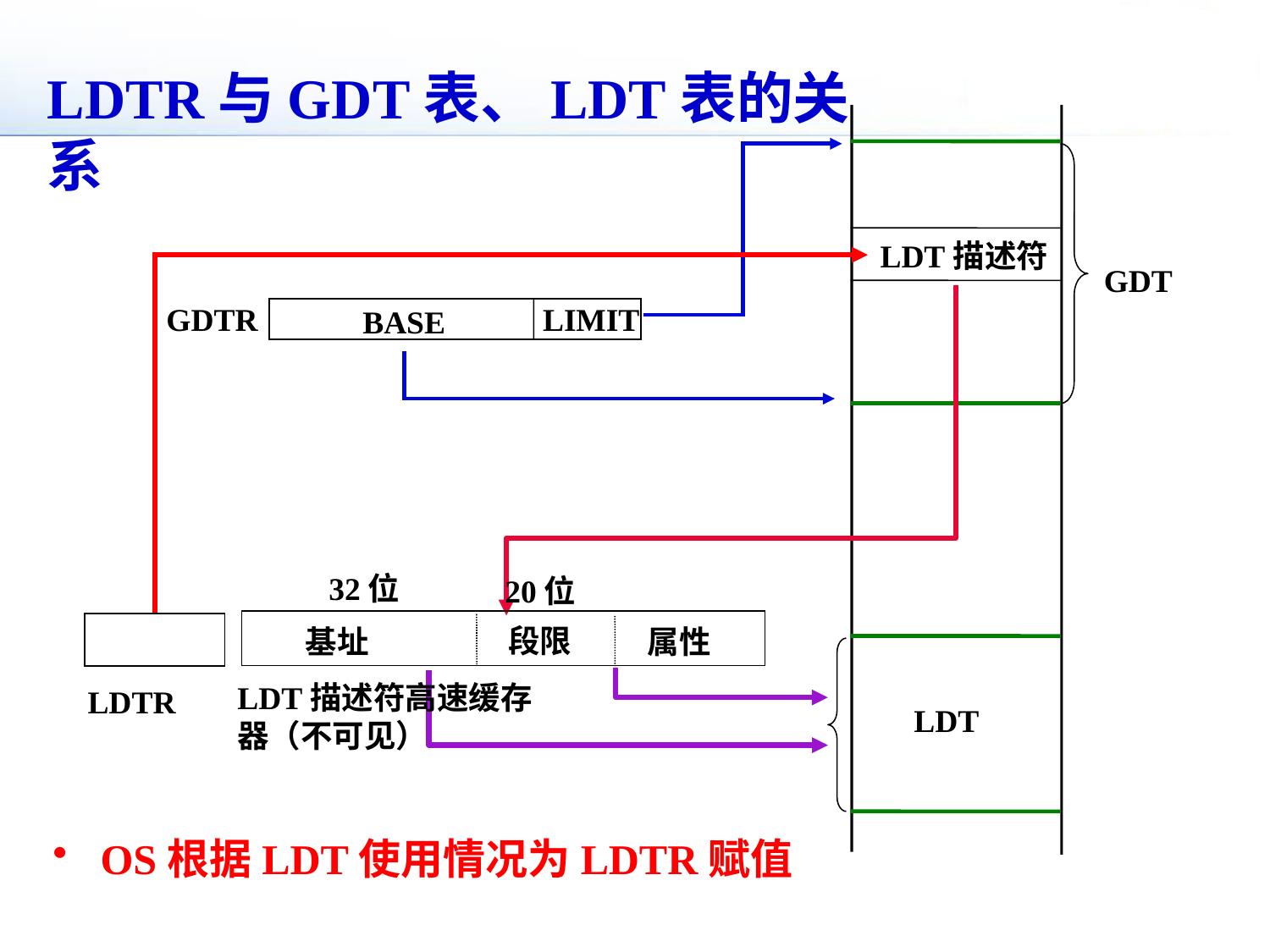

LDTR与GDT表、LDT表的关系

LDT描述符
GDT

GDTR
LIMIT
BASE

32位
20位

段限
基址

属性
LDT描述符高速缓存
器（不可见）
LDTR

LDT

OS根据LDT使用情况为LDTR赋值